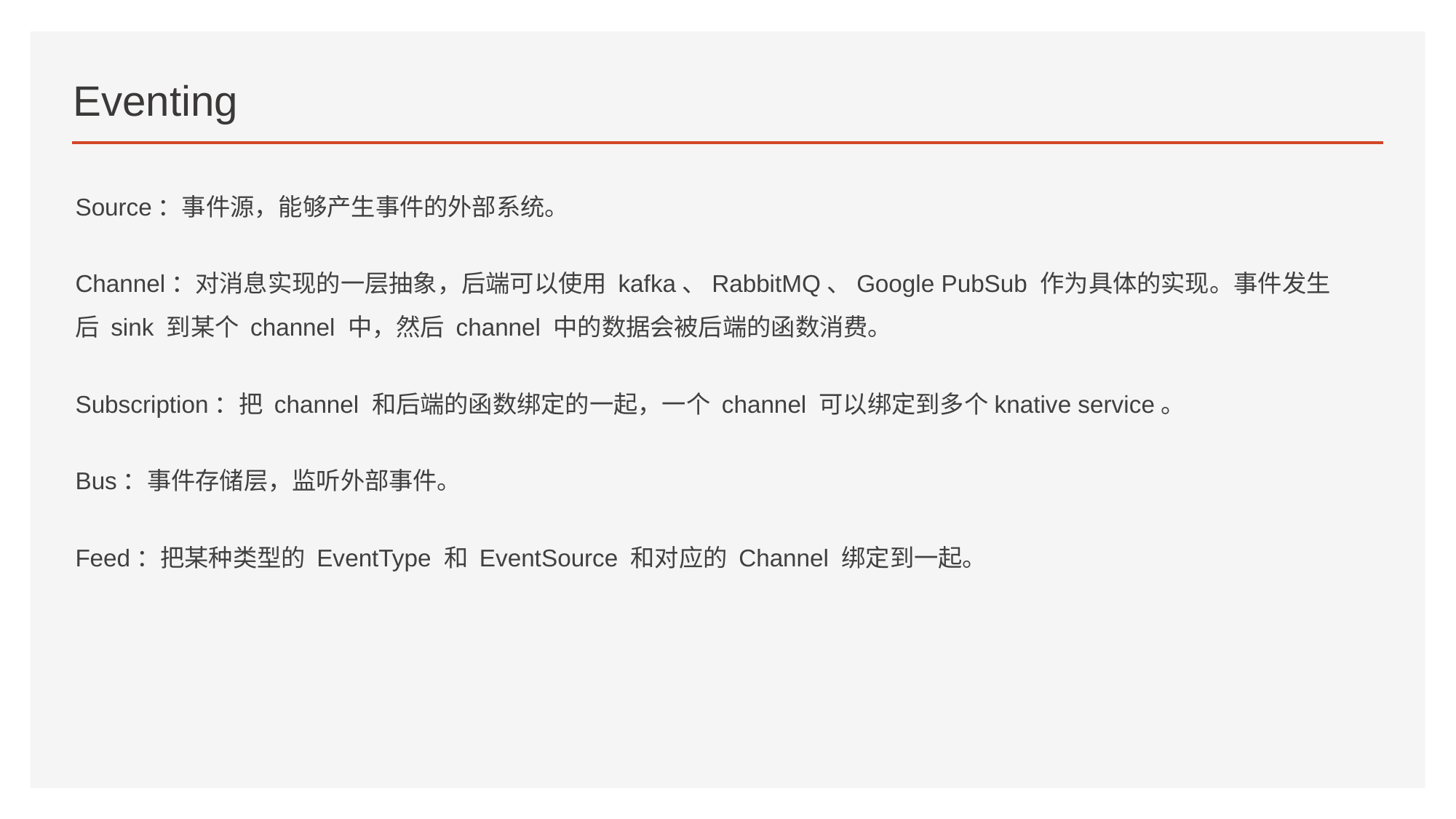

# Eventing
Source：事件源，能够产生事件的外部系统。
Channel：对消息实现的一层抽象，后端可以使用 kafka、RabbitMQ、Google PubSub 作为具体的实现。事件发生后 sink 到某个 channel 中，然后 channel 中的数据会被后端的函数消费。
Subscription：把 channel 和后端的函数绑定的一起，一个 channel 可以绑定到多个knative service。
Bus：事件存储层，监听外部事件。
Feed：把某种类型的 EventType 和 EventSource 和对应的 Channel 绑定到一起。